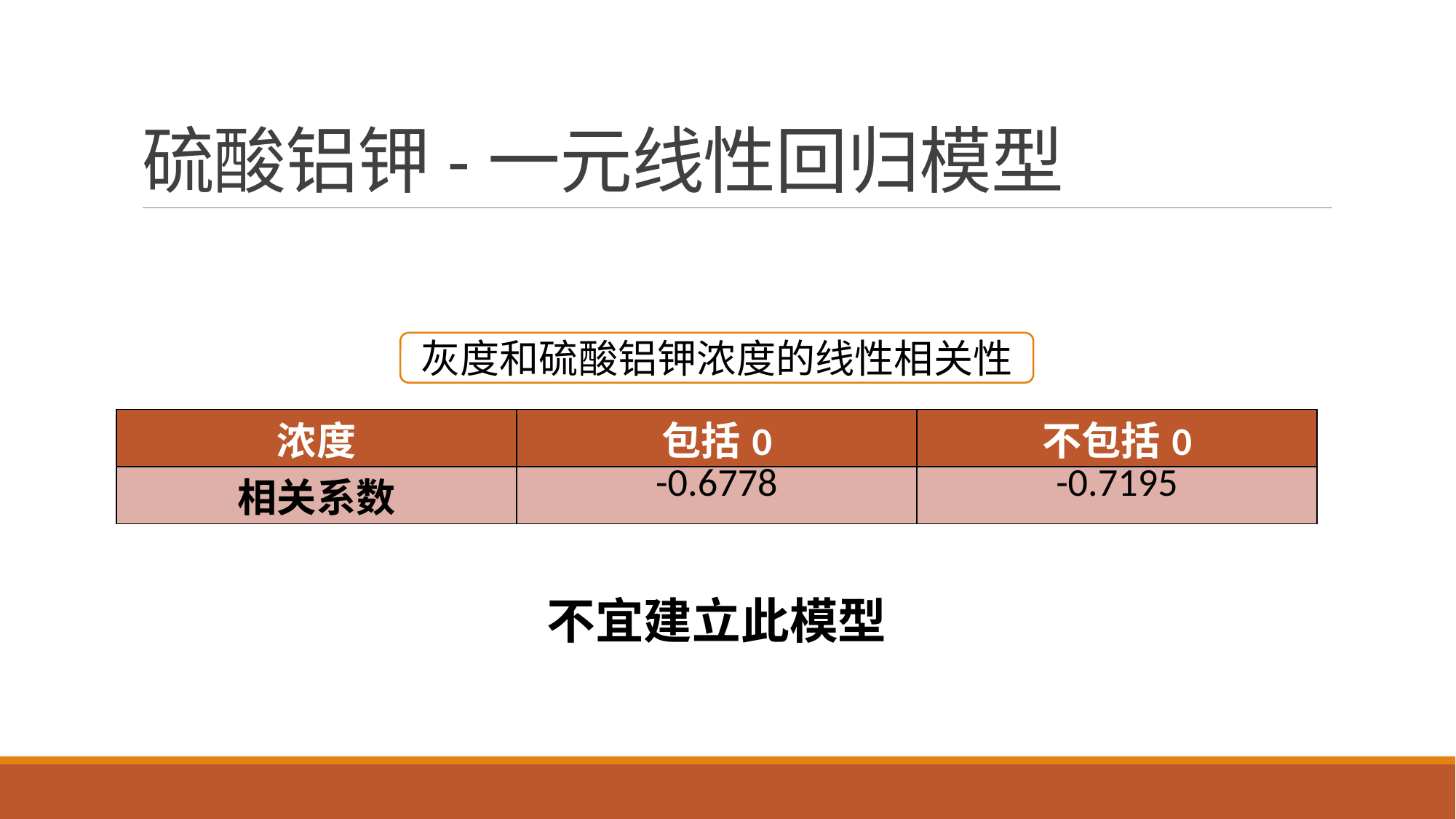

# 硫酸铝钾-一元线性回归模型
灰度和硫酸铝钾浓度的线性相关性
| 浓度 | 包括0 | 不包括0 |
| --- | --- | --- |
| 相关系数 | -0.6778 | -0.7195 |
不宜建立此模型